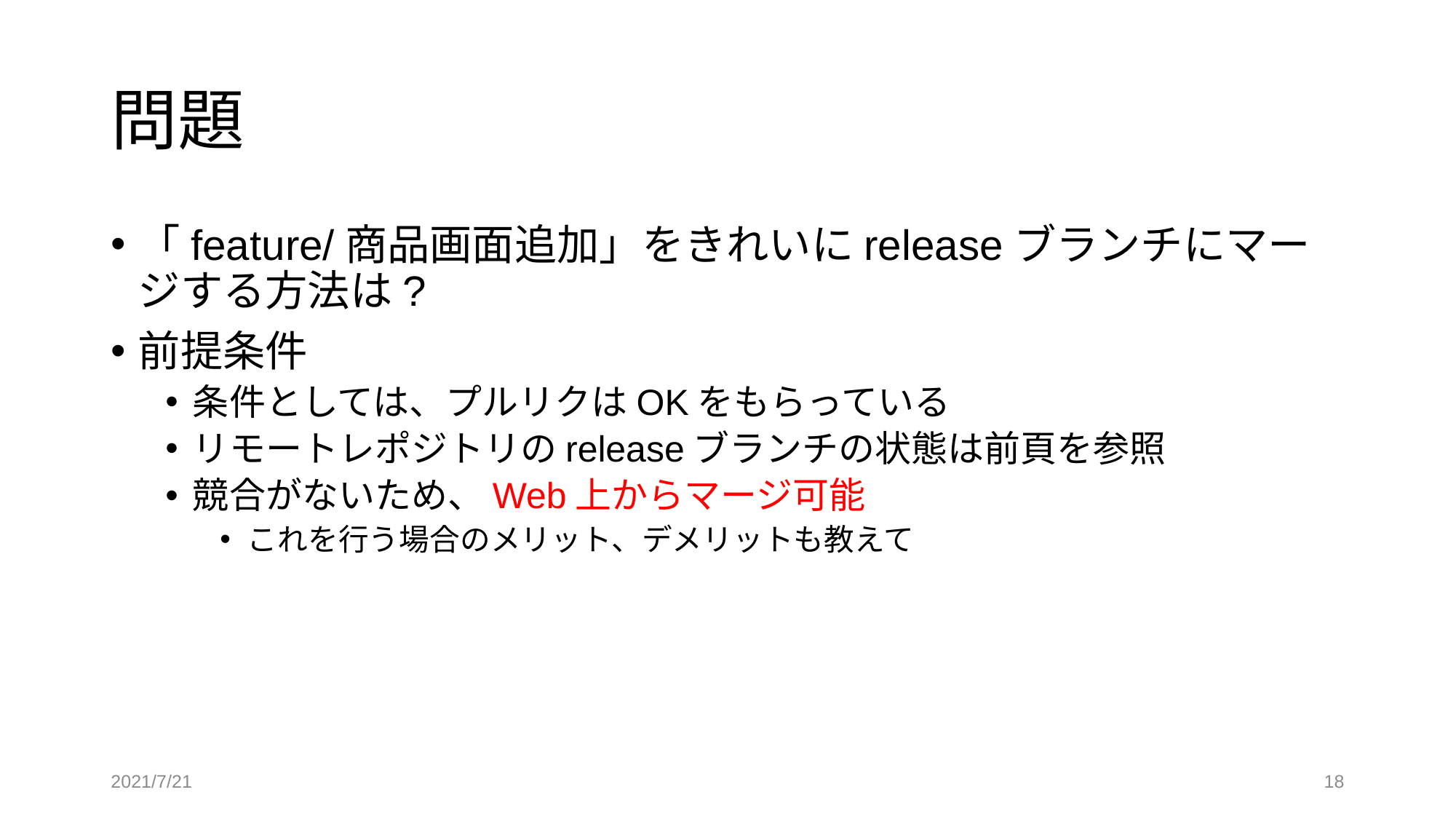

# 問題
「feature/商品画面追加」をきれいにreleaseブランチにマージする方法は?
前提条件
条件としては、プルリクはOKをもらっている
リモートレポジトリのreleaseブランチの状態は前頁を参照
競合がないため、Web上からマージ可能
これを行う場合のメリット、デメリットも教えて

2021/7/21
18